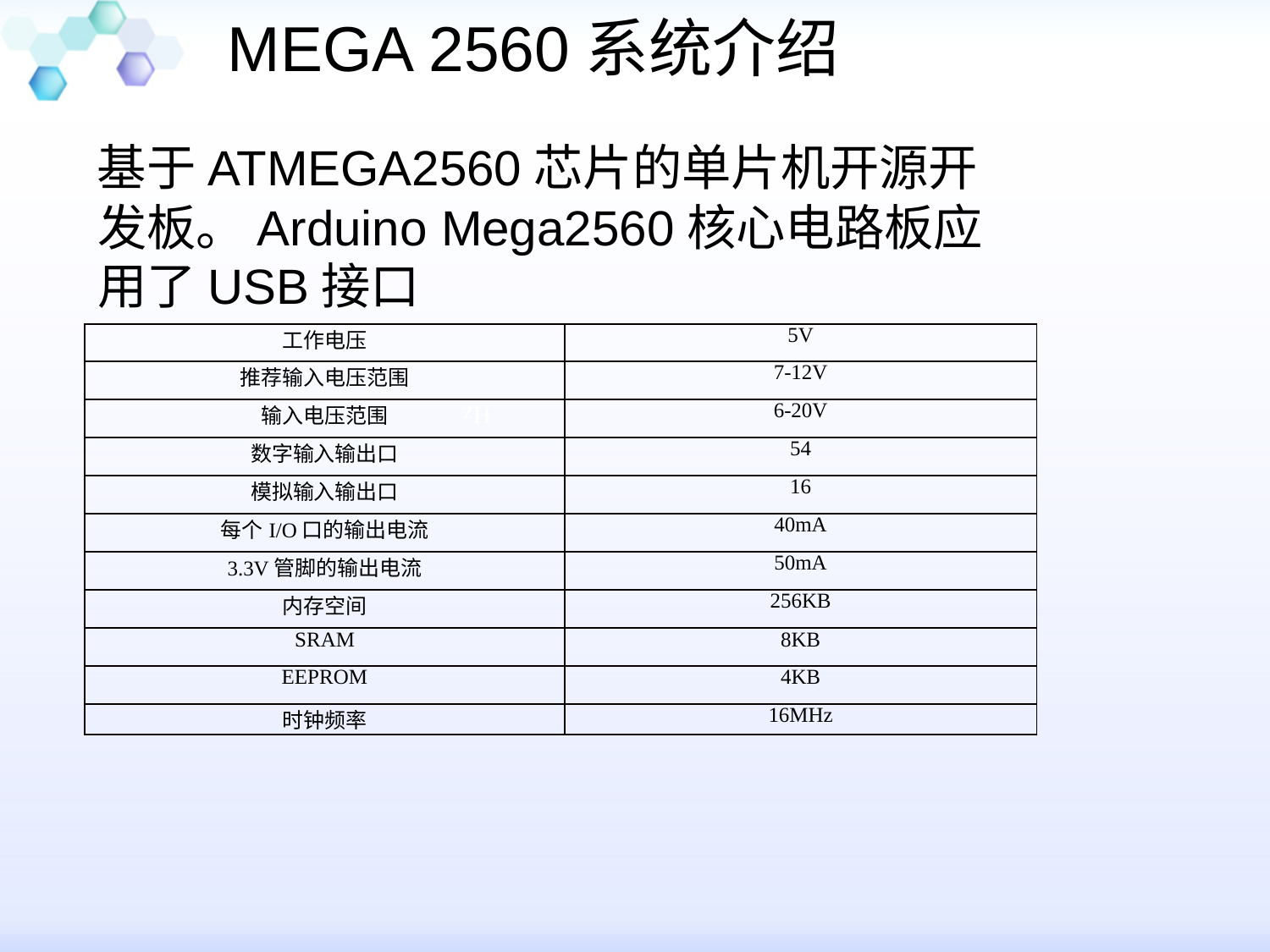

MEGA 2560系统介绍
Hz
基于ATMEGA2560芯片的单片机开源开发板。Arduino Mega2560核心电路板应用了USB接口

| 工作电压 | 5V |
| --- | --- |
| 推荐输入电压范围 | 7-12V |
| 输入电压范围 | 6-20V |
| 数字输入输出口 | 54 |
| 模拟输入输出口 | 16 |
| 每个I/O口的输出电流 | 40mA |
| 3.3V管脚的输出电流 | 50mA |
| 内存空间 | 256KB |
| SRAM | 8KB |
| EEPROM | 4KB |
| 时钟频率 | 16MHz |